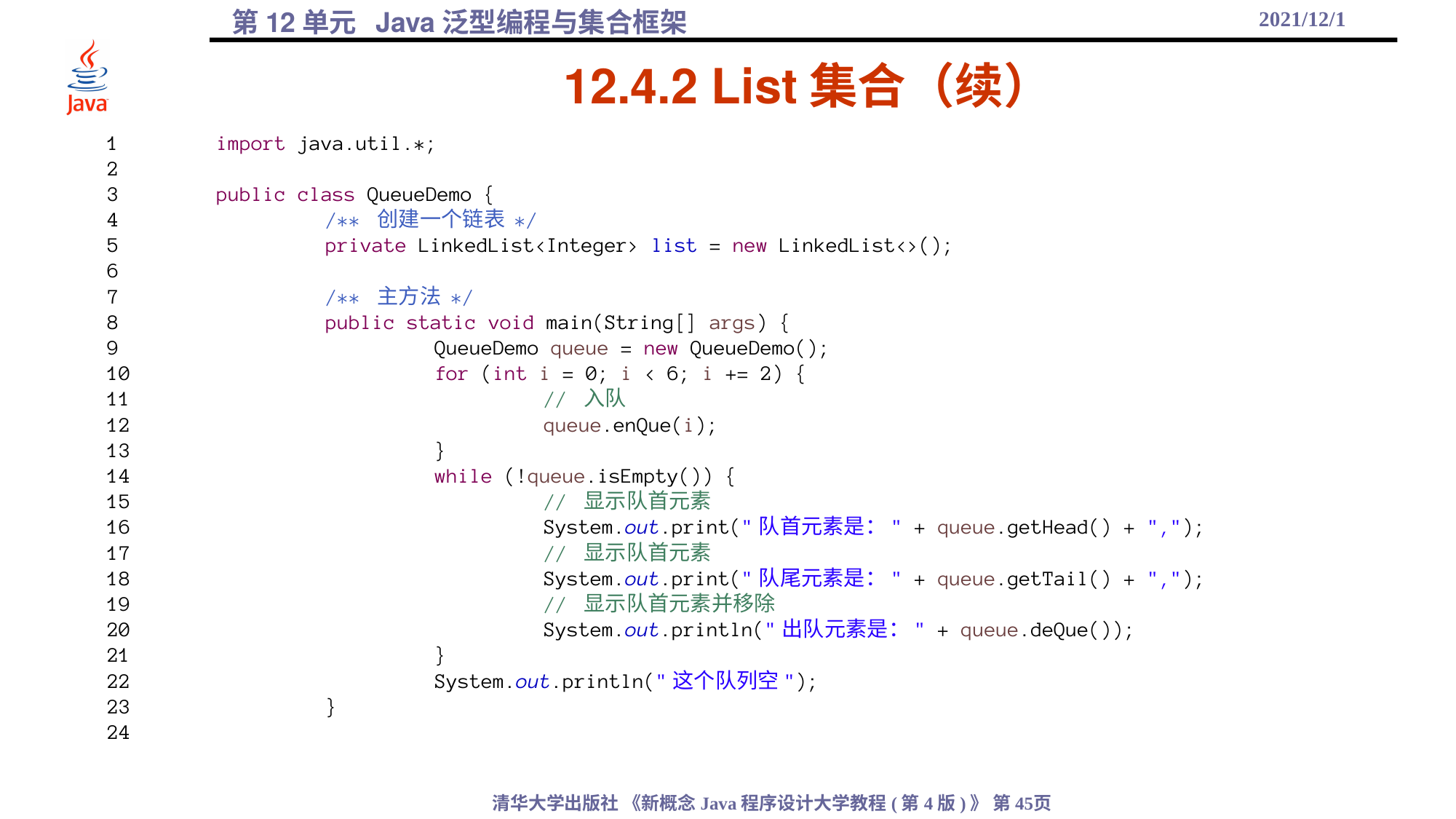

2021/12/1
# 12.4.2 List集合（续）
1	import java.util.*;
2
3	public class QueueDemo {
4		/** 创建一个链表 */
5		private LinkedList<Integer> list = new LinkedList<>();
6
7		/** 主方法 */
8		public static void main(String[] args) {
9			QueueDemo queue = new QueueDemo();
10			for (int i = 0; i < 6; i += 2) {
11				// 入队
12				queue.enQue(i);
13			}
14			while (!queue.isEmpty()) {
15				// 显示队首元素
16				System.out.print("队首元素是：" + queue.getHead() + ",");
17				// 显示队首元素
18				System.out.print("队尾元素是：" + queue.getTail() + ",");
19				// 显示队首元素并移除
20				System.out.println("出队元素是：" + queue.deQue());
21			}
22			System.out.println("这个队列空");
23		}
24